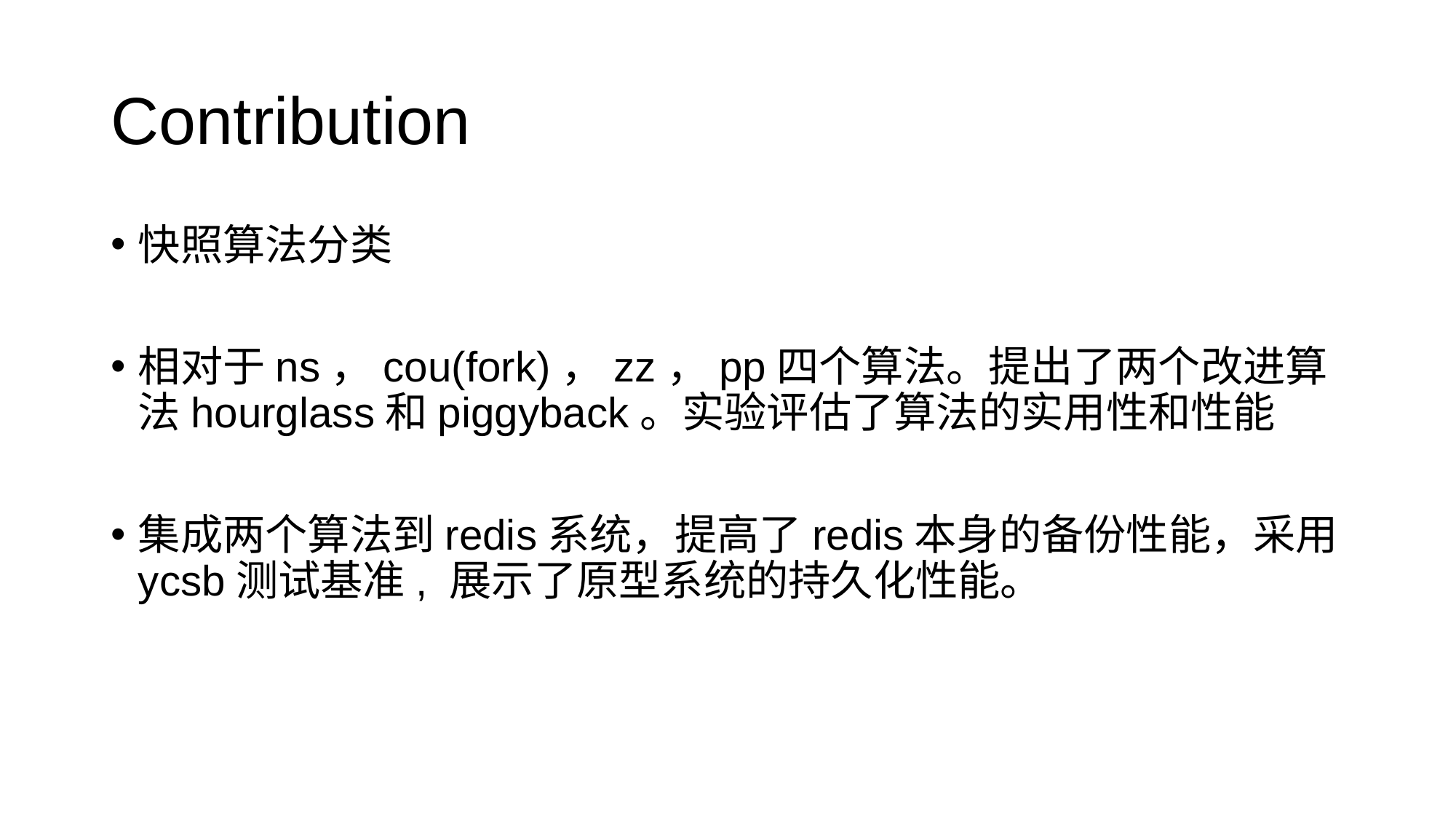

# Contribution
快照算法分类

相对于ns，cou(fork)，zz，pp四个算法。提出了两个改进算法hourglass和piggyback。实验评估了算法的实用性和性能

集成两个算法到redis系统，提高了redis本身的备份性能，采用ycsb测试基准, 展示了原型系统的持久化性能。